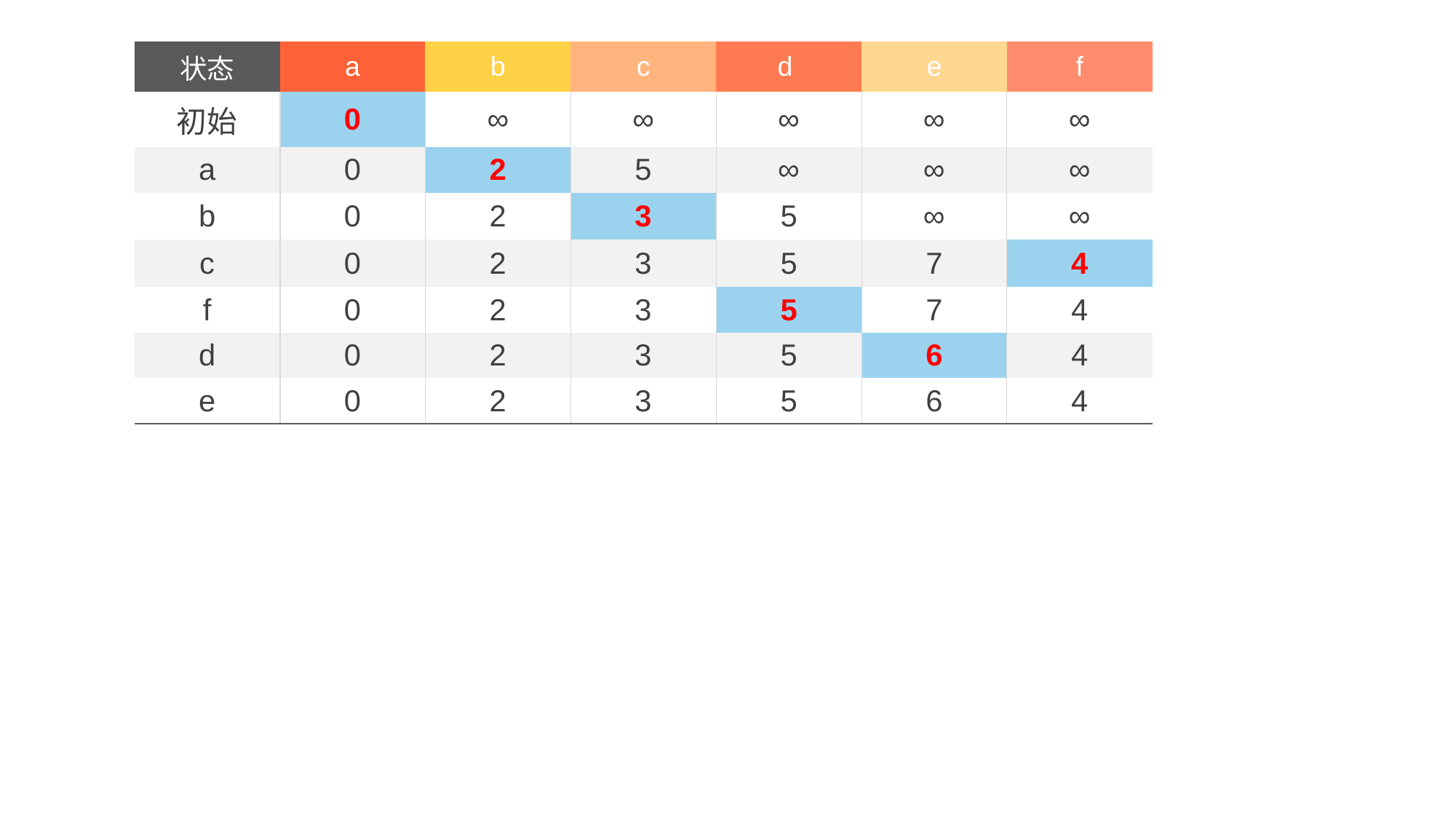

| 状态 | a | b | c | d | e | f |
| --- | --- | --- | --- | --- | --- | --- |
| 初始 | 0 | ∞ | ∞ | ∞ | ∞ | ∞ |
| a | 0 | 2 | 5 | ∞ | ∞ | ∞ |
| b | 0 | 2 | 3 | 5 | ∞ | ∞ |
| c | 0 | 2 | 3 | 5 | 7 | 4 |
| f | 0 | 2 | 3 | 5 | 7 | 4 |
| d | 0 | 2 | 3 | 5 | 6 | 4 |
| e | 0 | 2 | 3 | 5 | 6 | 4 |